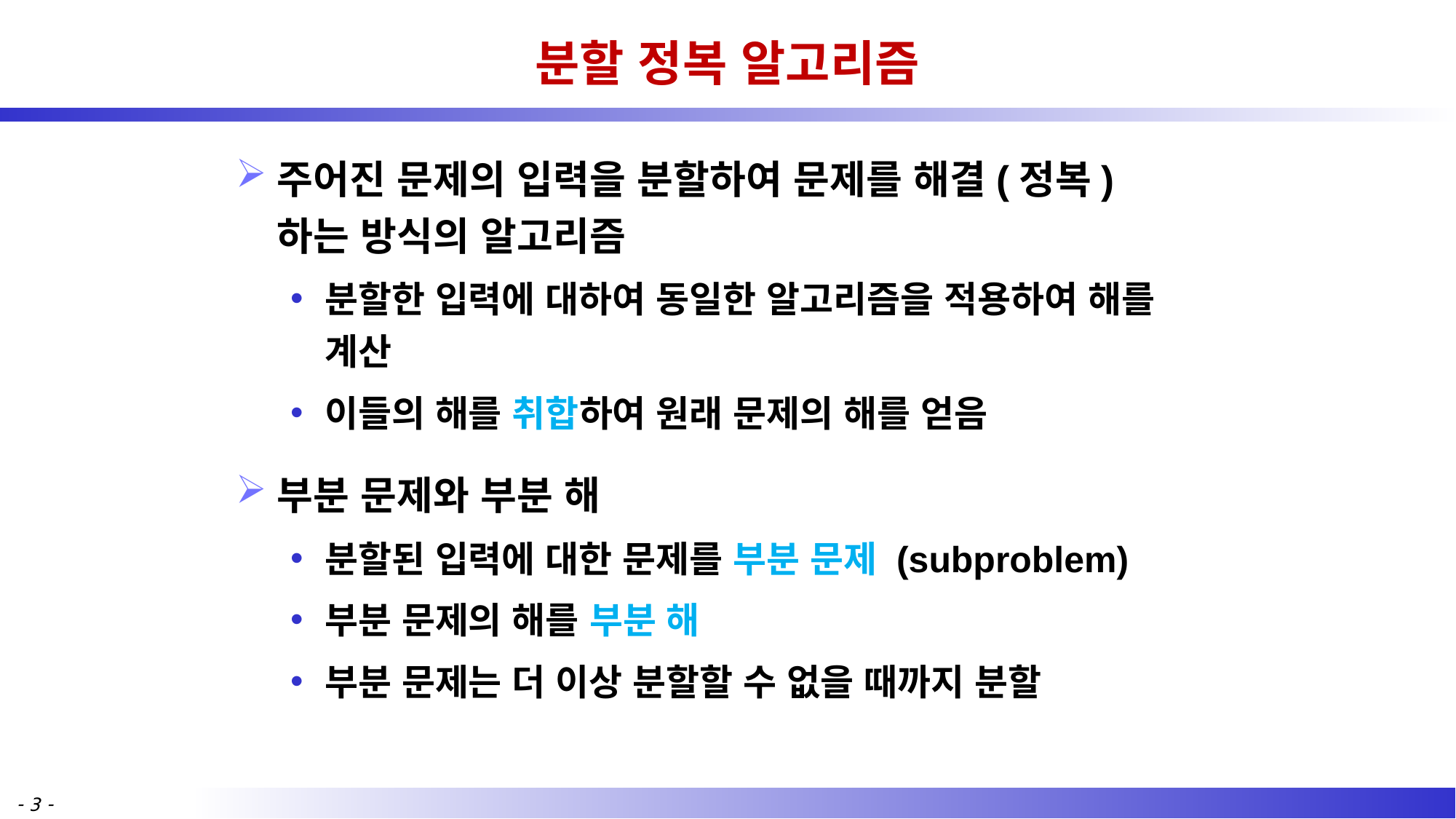

# 분할 정복 알고리즘
주어진 문제의 입력을 분할하여 문제를 해결(정복)하는 방식의 알고리즘
분할한 입력에 대하여 동일한 알고리즘을 적용하여 해를 계산
이들의 해를 취합하여 원래 문제의 해를 얻음
부분 문제와 부분 해
분할된 입력에 대한 문제를 부분 문제 (subproblem)
부분 문제의 해를 부분 해
부분 문제는 더 이상 분할할 수 없을 때까지 분할
- 3 -